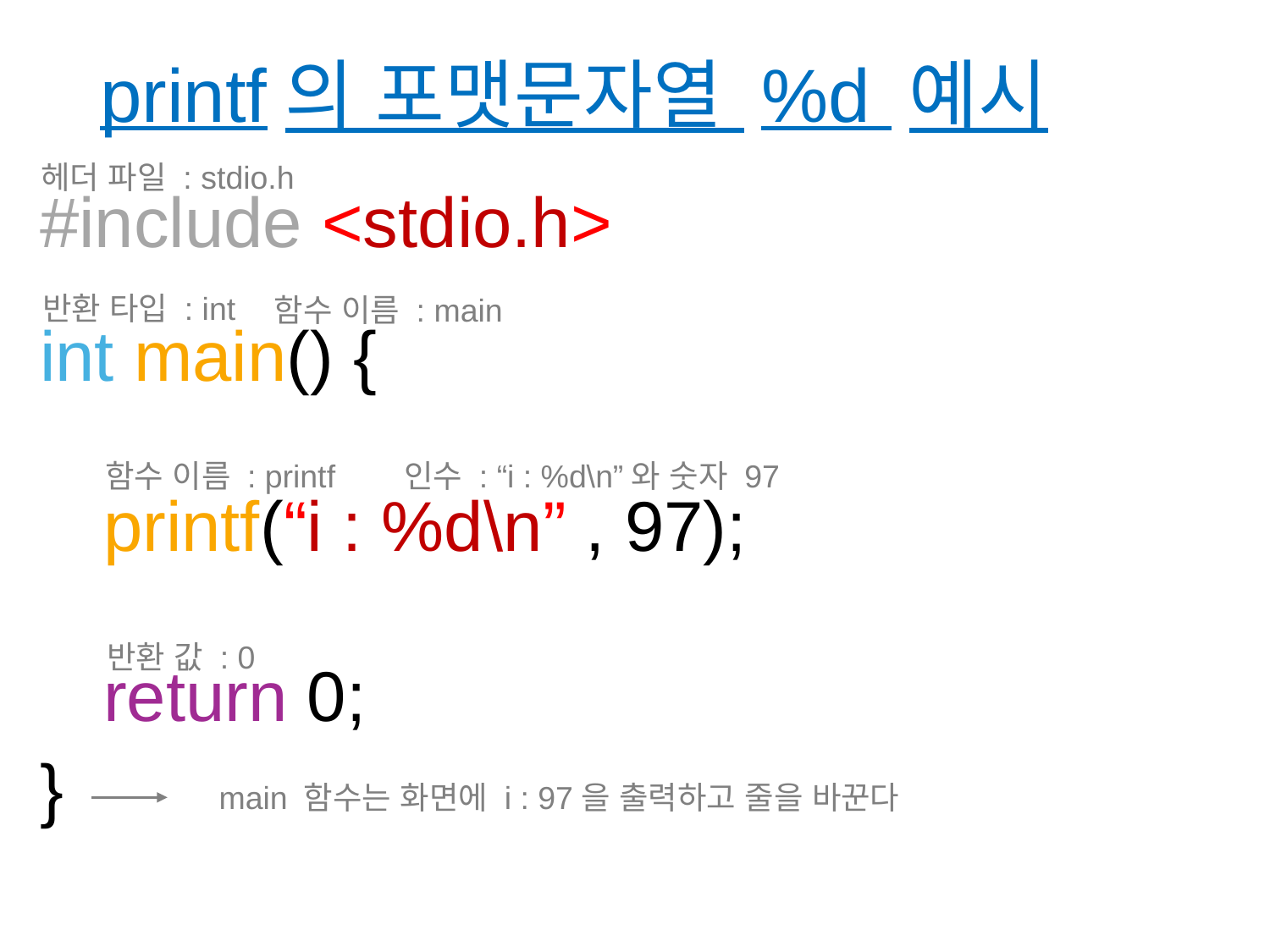

# printf의 포맷문자열 %d 예시
헤더 파일 : stdio.h
#include <stdio.h>

int main() {

printf(“i : %d\n” , 97);

return 0;
}
반환 타입 : int
함수 이름 : main
함수 이름 : printf
인수 : “i : %d\n”와 숫자 97
반환 값 : 0
main 함수는 화면에 i : 97을 출력하고 줄을 바꾼다
C (2025)
15